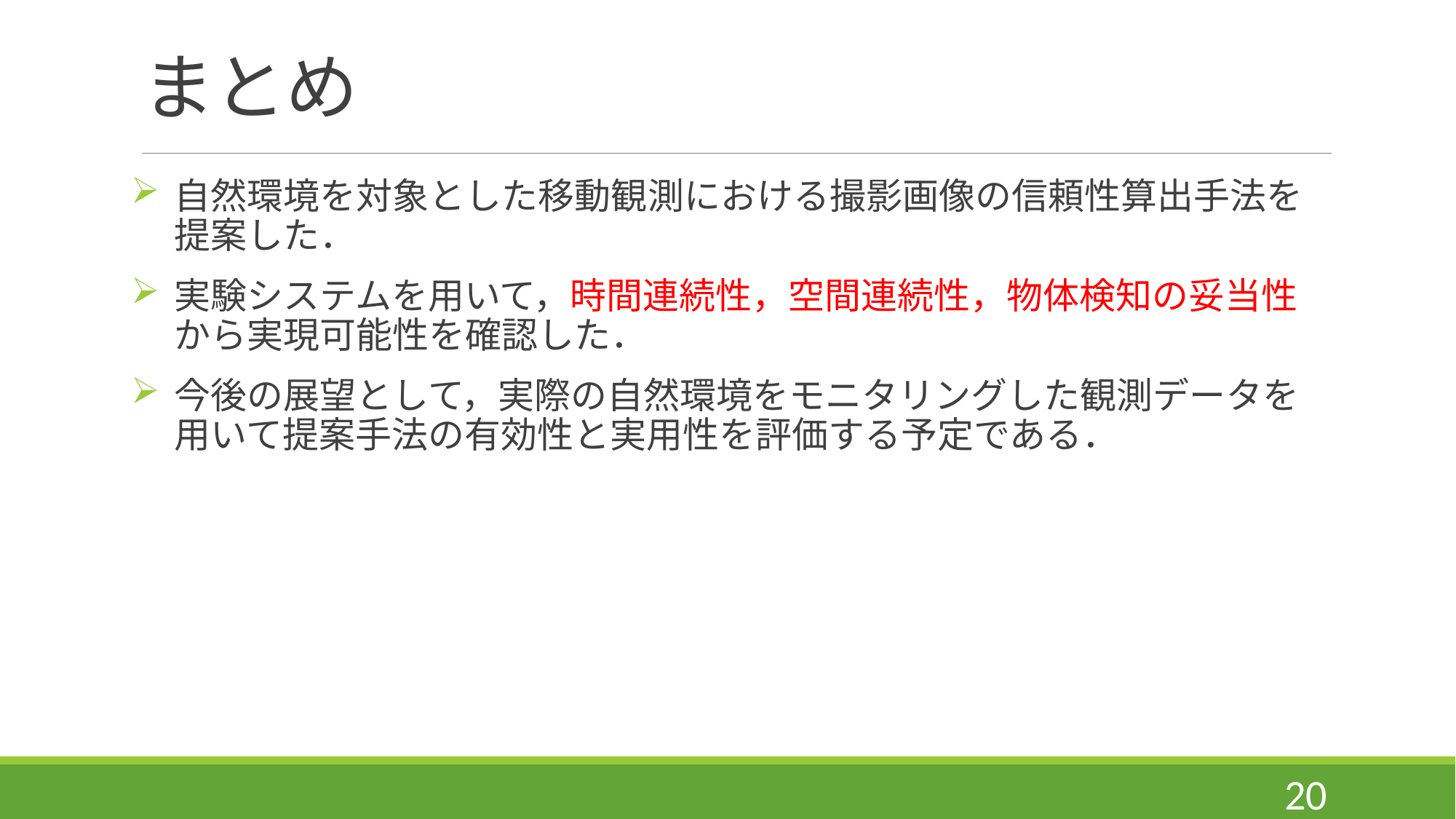

# まとめ
自然環境を対象とした移動観測における撮影画像の信頼性算出手法を提案した．
実験システムを用いて，時間連続性，空間連続性，物体検知の妥当性から実現可能性を確認した．
今後の展望として，実際の自然環境をモニタリングした観測データを用いて提案手法の有効性と実用性を評価する予定である．
20